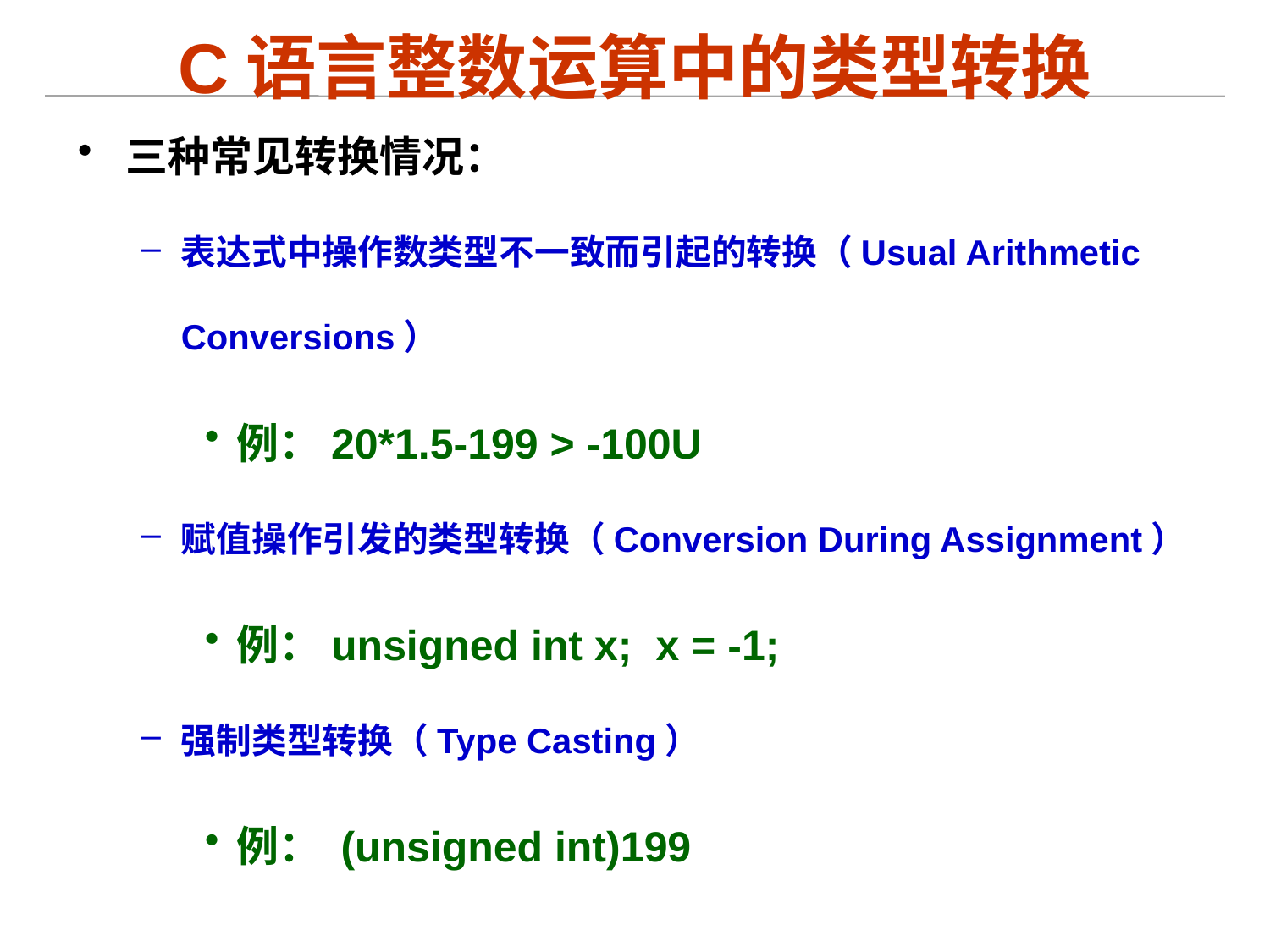

# C语言整数运算中的类型转换
三种常见转换情况：
表达式中操作数类型不一致而引起的转换（Usual Arithmetic Conversions）
例：20*1.5-199 > -100U
赋值操作引发的类型转换（Conversion During Assignment）
例：unsigned int x;  x = -1;
强制类型转换（Type Casting）
例： (unsigned int)199